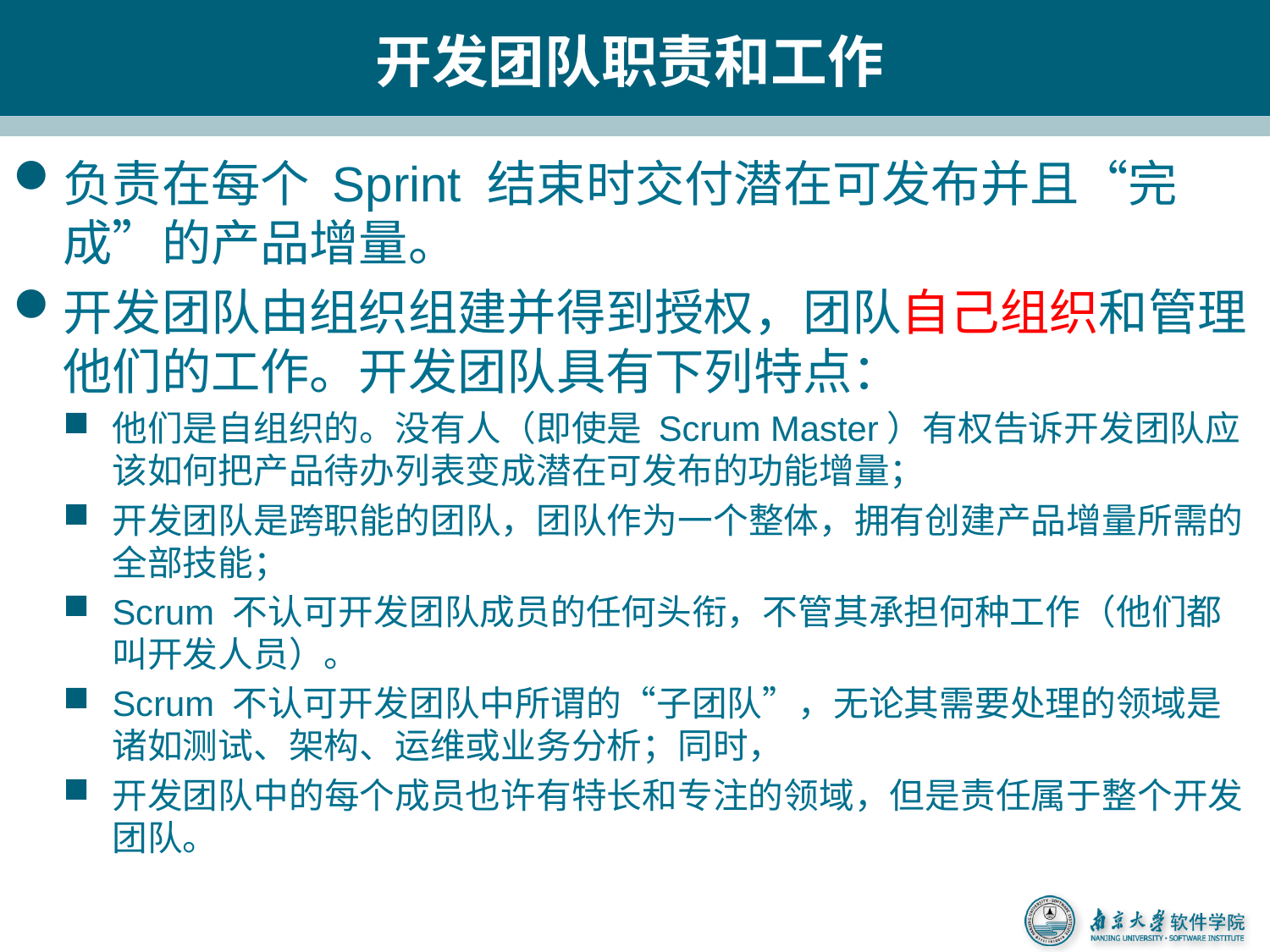

# 开发团队职责和工作
负责在每个 Sprint 结束时交付潜在可发布并且“完成”的产品增量。
开发团队由组织组建并得到授权，团队自己组织和管理他们的工作。开发团队具有下列特点：
他们是自组织的。没有人（即使是 Scrum Master）有权告诉开发团队应该如何把产品待办列表变成潜在可发布的功能增量；
开发团队是跨职能的团队，团队作为一个整体，拥有创建产品增量所需的全部技能；
Scrum 不认可开发团队成员的任何头衔，不管其承担何种工作（他们都叫开发人员）。
Scrum 不认可开发团队中所谓的“子团队”，无论其需要处理的领域是诸如测试、架构、运维或业务分析；同时，
开发团队中的每个成员也许有特长和专注的领域，但是责任属于整个开发团队。